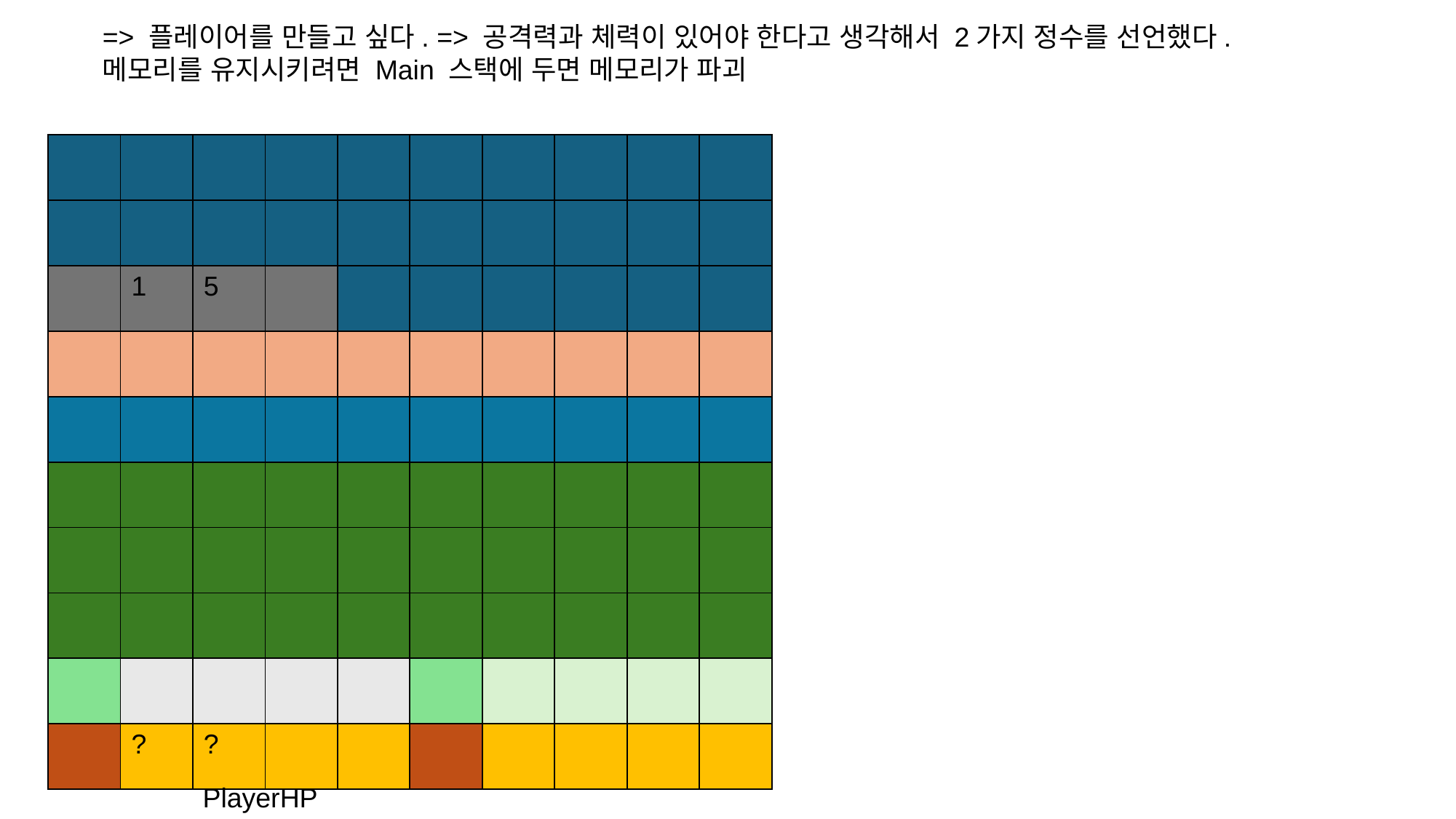

=> 플레이어를 만들고 싶다. => 공격력과 체력이 있어야 한다고 생각해서 2가지 정수를 선언했다.
메모리를 유지시키려면 Main 스택에 두면 메모리가 파괴
|  |  |  |  |  |  |  |  |  |  |
| --- | --- | --- | --- | --- | --- | --- | --- | --- | --- |
|  |  |  |  |  |  |  |  |  |  |
|  | 1 | 5 |  |  |  |  |  |  |  |
|  |  |  |  |  |  |  |  |  |  |
|  |  |  |  |  |  |  |  |  |  |
|  |  |  |  |  |  |  |  |  |  |
|  |  |  |  |  |  |  |  |  |  |
|  |  |  |  |  |  |  |  |  |  |
|  |  |  |  |  |  |  |  |  |  |
|  | ? | ? |  |  |  |  |  |  |  |
PlayerHP